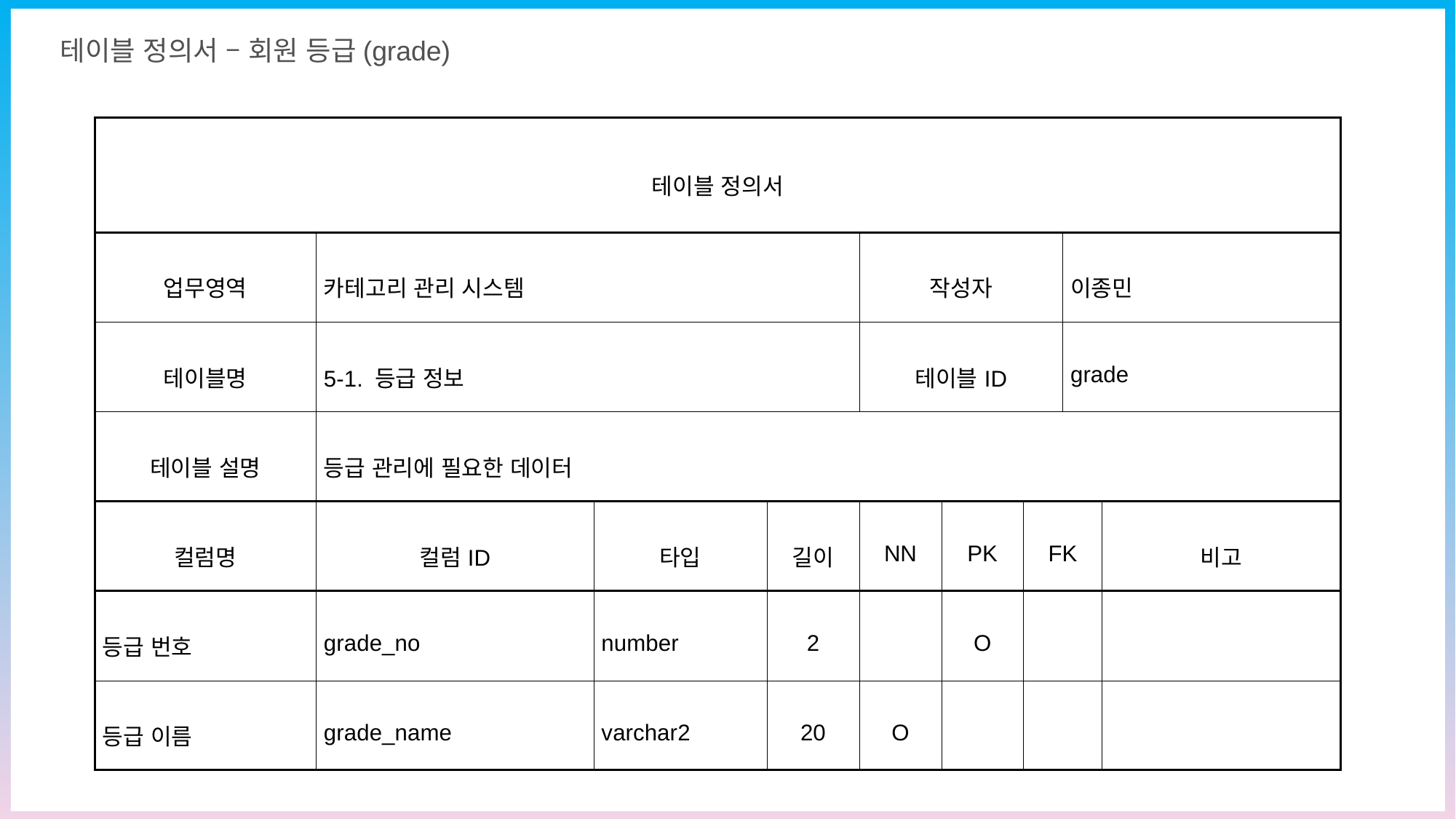

테이블 정의서 – 회원 등급(grade)
| 테이블 정의서 |  |  |  |  |  |  |  |  |
| --- | --- | --- | --- | --- | --- | --- | --- | --- |
| 업무영역 | 카테고리 관리 시스템 |  |  | 작성자 |  |  | 이종민 |  |
| 테이블명 | 5-1. 등급 정보 |  |  | 테이블ID |  |  | grade |  |
| 테이블 설명 | 등급 관리에 필요한 데이터 |  |  |  |  |  |  |  |
| 컬럼명 | 컬럼ID | 타입 | 길이 | NN | PK | FK |  | 비고 |
| 등급 번호 | grade\_no | number | 2 |  | O |  |  |  |
| 등급 이름 | grade\_name | varchar2 | 20 | O |  |  |  |  |